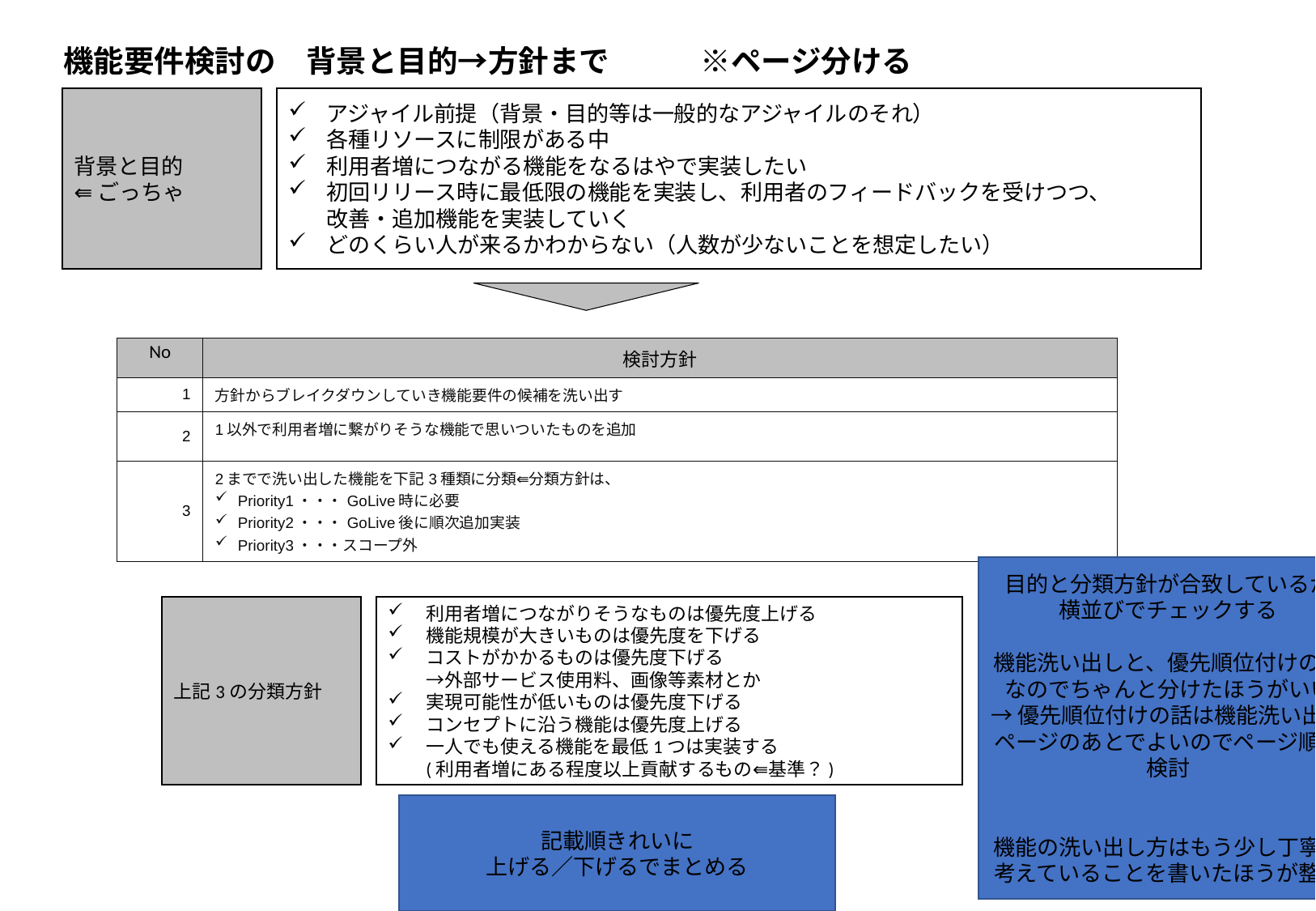

機能要件検討の　背景と目的→方針まで　　　※ページ分ける
背景と目的
⇚ごっちゃ
アジャイル前提（背景・目的等は一般的なアジャイルのそれ）
各種リソースに制限がある中
利用者増につながる機能をなるはやで実装したい
初回リリース時に最低限の機能を実装し、利用者のフィードバックを受けつつ、
改善・追加機能を実装していく
どのくらい人が来るかわからない（人数が少ないことを想定したい）

| No | 検討方針 |
| --- | --- |
| 1 | 方針からブレイクダウンしていき機能要件の候補を洗い出す |
| 2 | 1以外で利用者増に繋がりそうな機能で思いついたものを追加 |
| 3 | 2までで洗い出した機能を下記3種類に分類⇚分類方針は、 Priority1・・・GoLive時に必要 Priority2・・・GoLive後に順次追加実装 Priority3・・・スコープ外 |
目的と分類方針が合致しているか
横並びでチェックする

機能洗い出しと、優先順位付けの話なのでちゃんと分けたほうがいい
→優先順位付けの話は機能洗い出しページのあとでよいのでページ順再検討

機能の洗い出し方はもう少し丁寧に考えていることを書いたほうが整理
上記3の分類方針
利用者増につながりそうなものは優先度上げる
機能規模が大きいものは優先度を下げる
コストがかかるものは優先度下げる
→外部サービス使用料、画像等素材とか
実現可能性が低いものは優先度下げる
コンセプトに沿う機能は優先度上げる
一人でも使える機能を最低1つは実装する
(利用者増にある程度以上貢献するもの⇚基準？)
記載順きれいに
上げる／下げるでまとめる